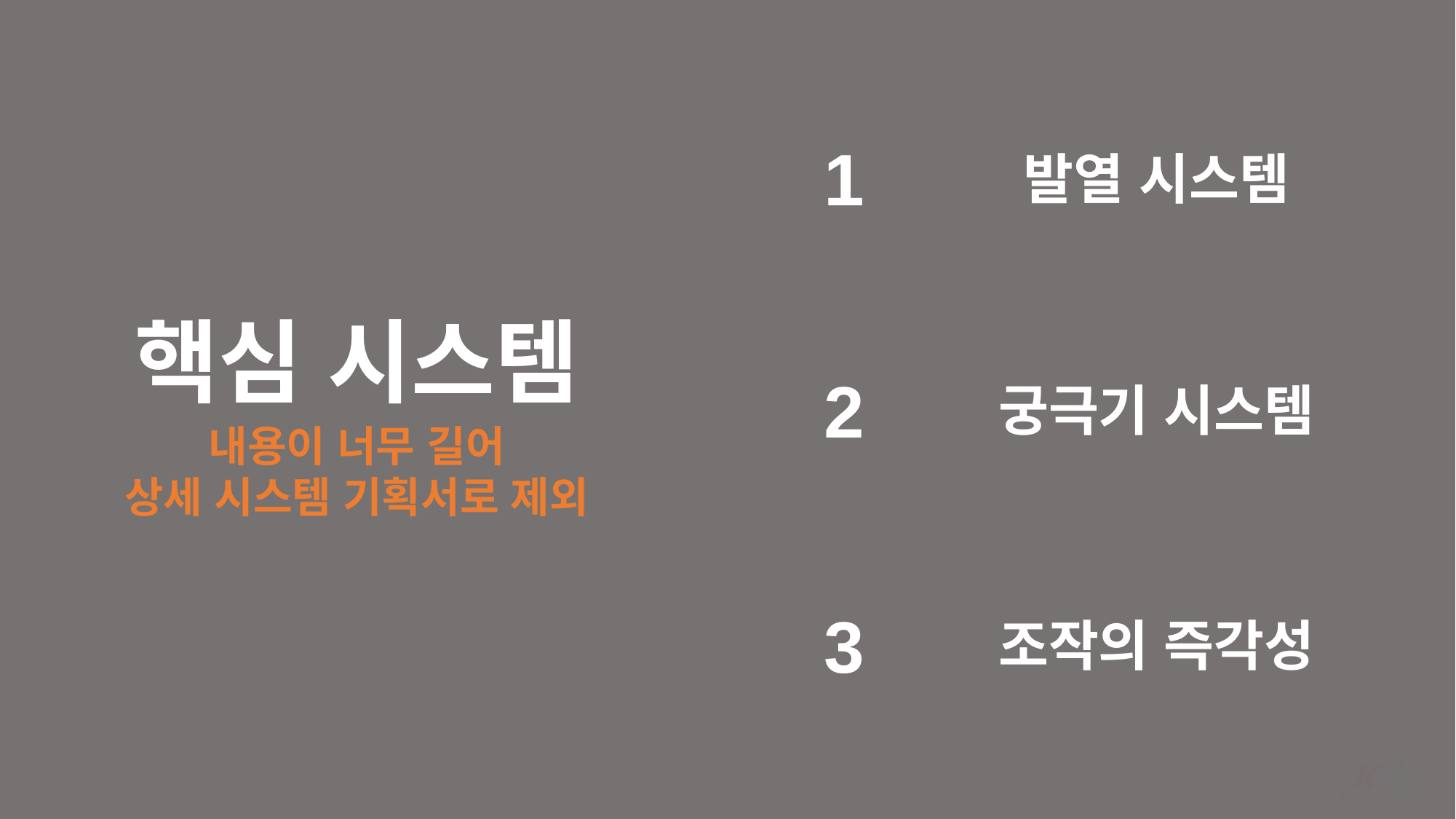

1
발열 시스템
핵심 시스템
2
궁극기 시스템
내용이 너무 길어
상세 시스템 기획서로 제외
3
조작의 즉각성